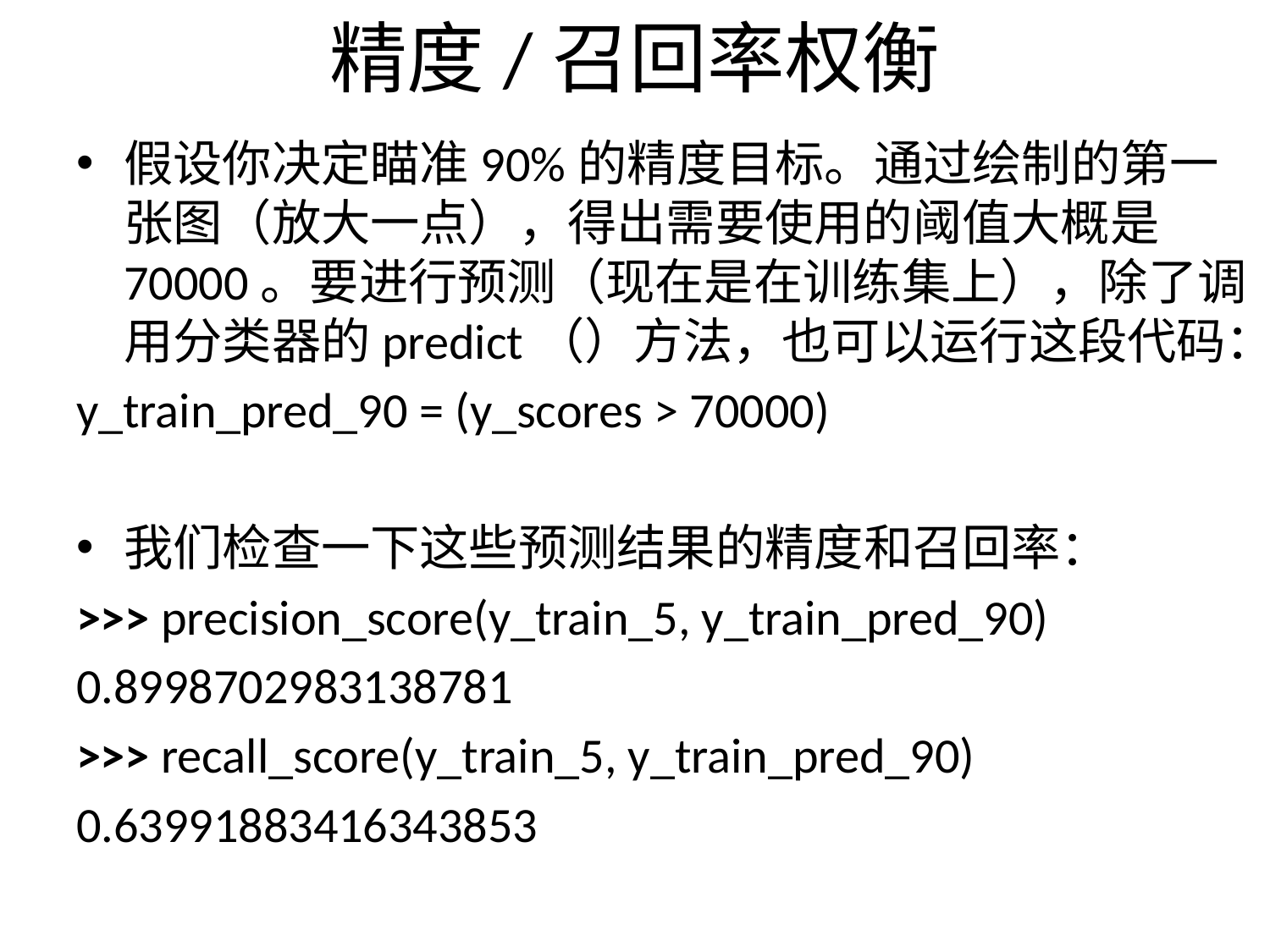

# 精度/召回率权衡
假设你决定瞄准90%的精度目标。通过绘制的第一张图（放大一点），得出需要使用的阈值大概是70000。要进行预测（现在是在训练集上），除了调用分类器的predict（）方法，也可以运行这段代码：
y_train_pred_90 = (y_scores > 70000)

我们检查一下这些预测结果的精度和召回率：
>>> precision_score(y_train_5, y_train_pred_90)
0.8998702983138781
>>> recall_score(y_train_5, y_train_pred_90)
0.63991883416343853